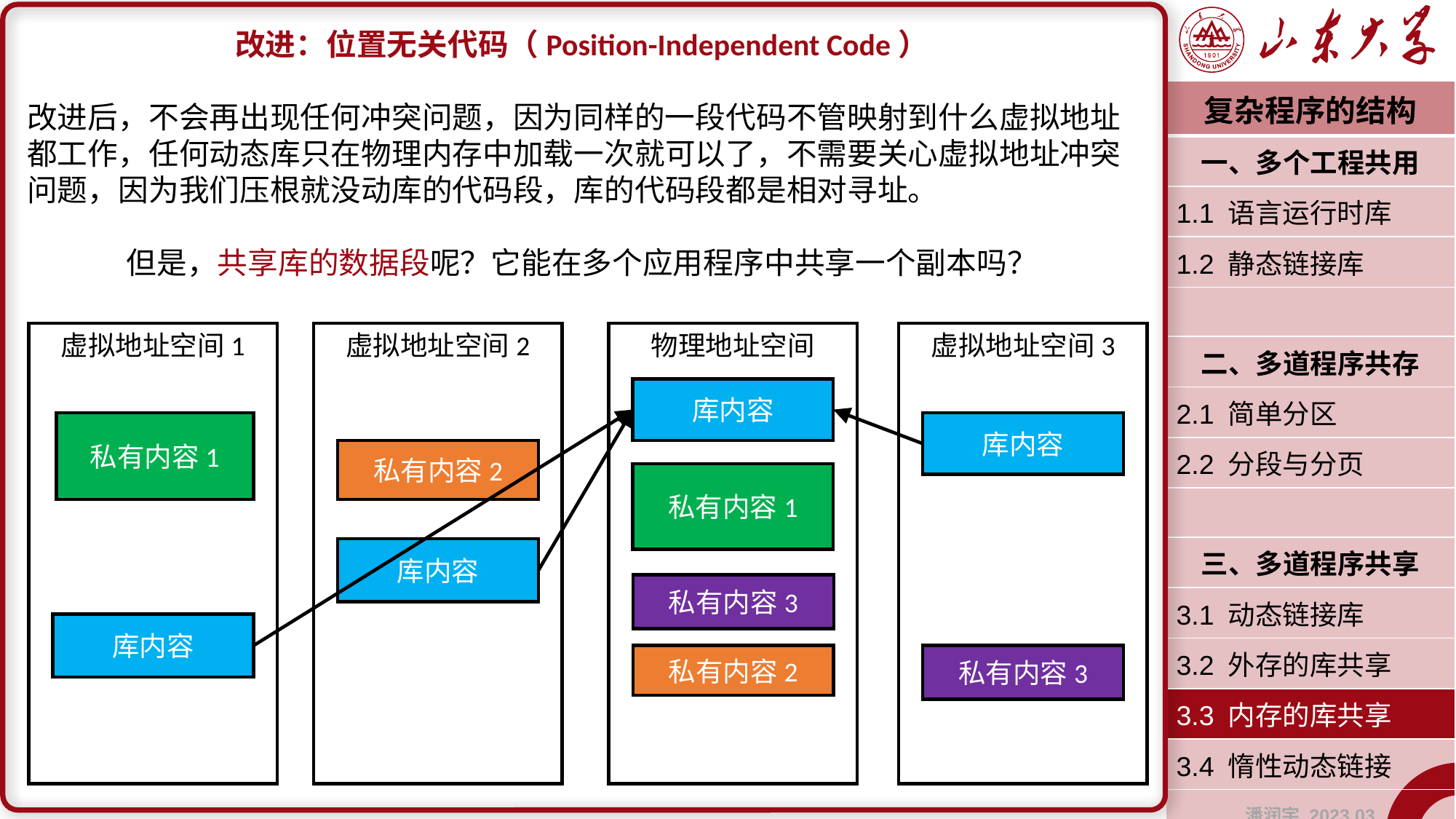

改进：位置无关代码（Position-Independent Code）

改进后，不会再出现任何冲突问题，因为同样的一段代码不管映射到什么虚拟地址都工作，任何动态库只在物理内存中加载一次就可以了，不需要关心虚拟地址冲突问题，因为我们压根就没动库的代码段，库的代码段都是相对寻址。

但是，共享库的数据段呢？它能在多个应用程序中共享一个副本吗？
| 复杂程序的结构 |
| --- |
| 一、多个工程共用 |
| 1.1 语言运行时库 |
| 1.2 静态链接库 |
|  |
| 二、多道程序共存 |
| 2.1 简单分区 |
| 2.2 分段与分页 |
|  |
| 三、多道程序共享 |
| 3.1 动态链接库 |
| 3.2 外存的库共享 |
| 3.3 内存的库共享 |
| 3.4 惰性动态链接 |
| 潘润宇 2023.03 |
虚拟地址空间2
私有内容2
库内容
物理地址空间
库内容
私有内容1
私有内容2
虚拟地址空间1
库内容
虚拟地址空间3
私有内容3
私有内容1
库内容
私有内容3